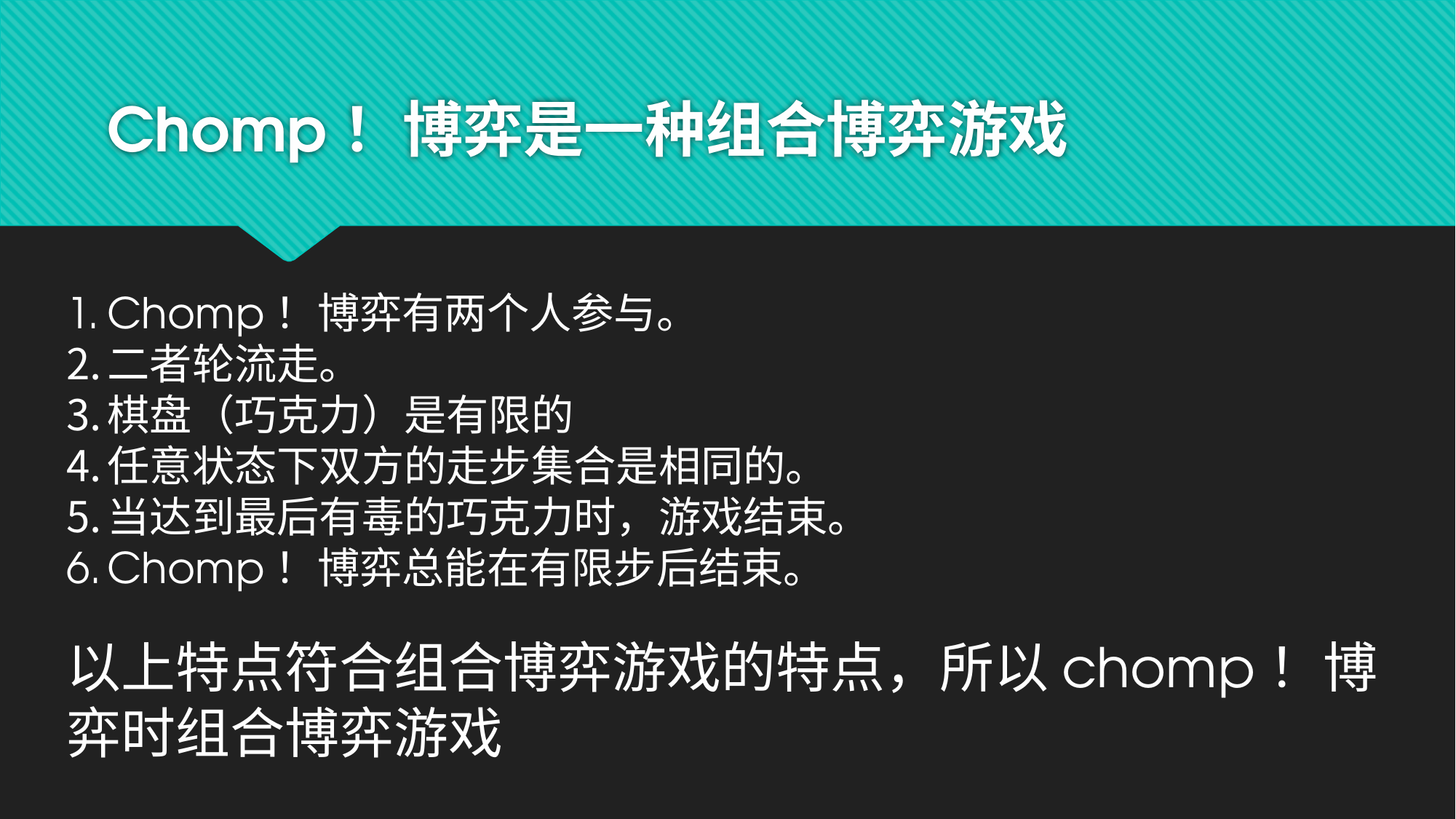

# Chomp！博弈是一种组合博弈游戏
Chomp！博弈有两个人参与。
二者轮流走。
棋盘（巧克力）是有限的
任意状态下双方的走步集合是相同的。
当达到最后有毒的巧克力时，游戏结束。
Chomp！博弈总能在有限步后结束。
以上特点符合组合博弈游戏的特点，所以chomp！博弈时组合博弈游戏